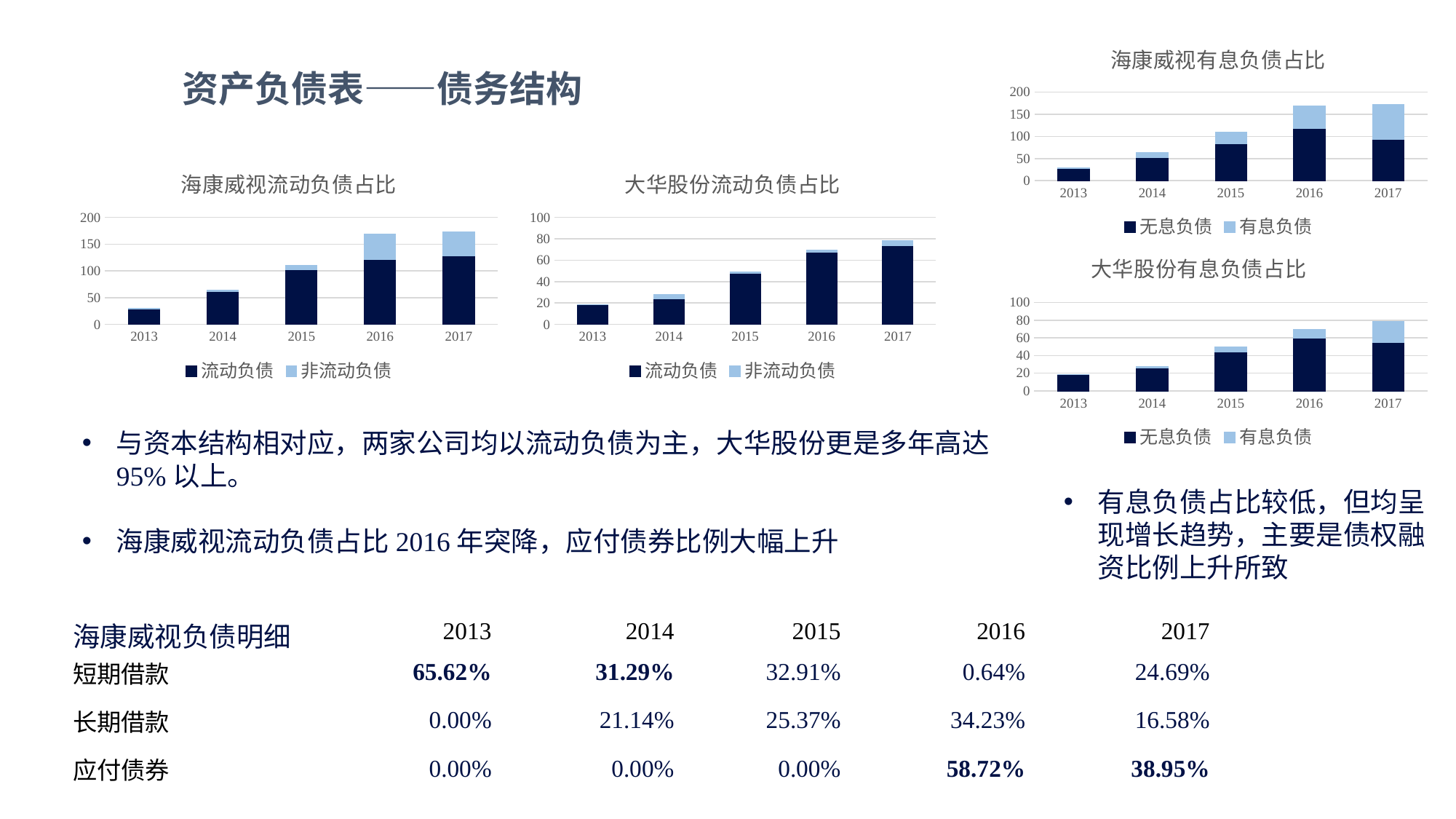

### Chart: 海康威视有息负债占比

| Category | 无息负债 | 有息负债 |
|---|---|---|
| 2013 | 26.833250529900003 | 2.7551345535 |
| 2014 | 52.53432494689999 | 11.579312693399999 |
| 2015 | 83.55131703549999 | 26.6385985292 |
| 2016 | 118.38420263720002 | 50.3146700115 |
| 2017 | 93.29197957579999 | 79.58900931470001 |
资产负债表——债务结构

### Chart: 海康威视流动负债占比

| Category | 流动负债 | 非流动负债 |
|---|---|---|
| 2013 | 29.1475630614 | 0.44082202200000287 |
| 2014 | 61.1212969924 | 2.9923406478999994 |
| 2015 | 102.74403746879999 | 7.445878095900001 |
| 2016 | 121.1590981805 | 47.539774468200015 |
| 2017 | 127.98481874040002 | 44.896170150099984 |

### Chart: 大华股份流动负债占比

| Category | 流动负债 | 非流动负债 |
|---|---|---|
| 2013 | 18.283690204000003 | 0.252693677099998 |
| 2014 | 23.8293928933 | 3.959886290700002 |
| 2015 | 47.9478423494 | 1.4229923481000042 |
| 2016 | 67.1766003198 | 2.2295327262000084 |
| 2017 | 73.2281821837 | 4.967730670900002 |

### Chart: 大华股份有息负债占比

| Category | 无息负债 | 有息负债 |
|---|---|---|
| 2013 | 18.1096008811 | 0.426783 |
| 2014 | 25.8177214046 | 1.9715577793999999 |
| 2015 | 44.3708346975 | 5.0 |
| 2016 | 59.3094183218 | 10.0967147242 |
| 2017 | 54.974580077 | 23.2213327776 |
与资本结构相对应，两家公司均以流动负债为主，大华股份更是多年高达95%以上。

海康威视流动负债占比2016年突降，应付债券比例大幅上升

有息负债占比较低，但均呈现增长趋势，主要是债权融资比例上升所致

| 海康威视负债明细 | 2013 | 2014 | 2015 | 2016 | 2017 |
| --- | --- | --- | --- | --- | --- |
| 短期借款 | 65.62% | 31.29% | 32.91% | 0.64% | 24.69% |
| 长期借款 | 0.00% | 21.14% | 25.37% | 34.23% | 16.58% |
| 应付债券 | 0.00% | 0.00% | 0.00% | 58.72% | 38.95% |